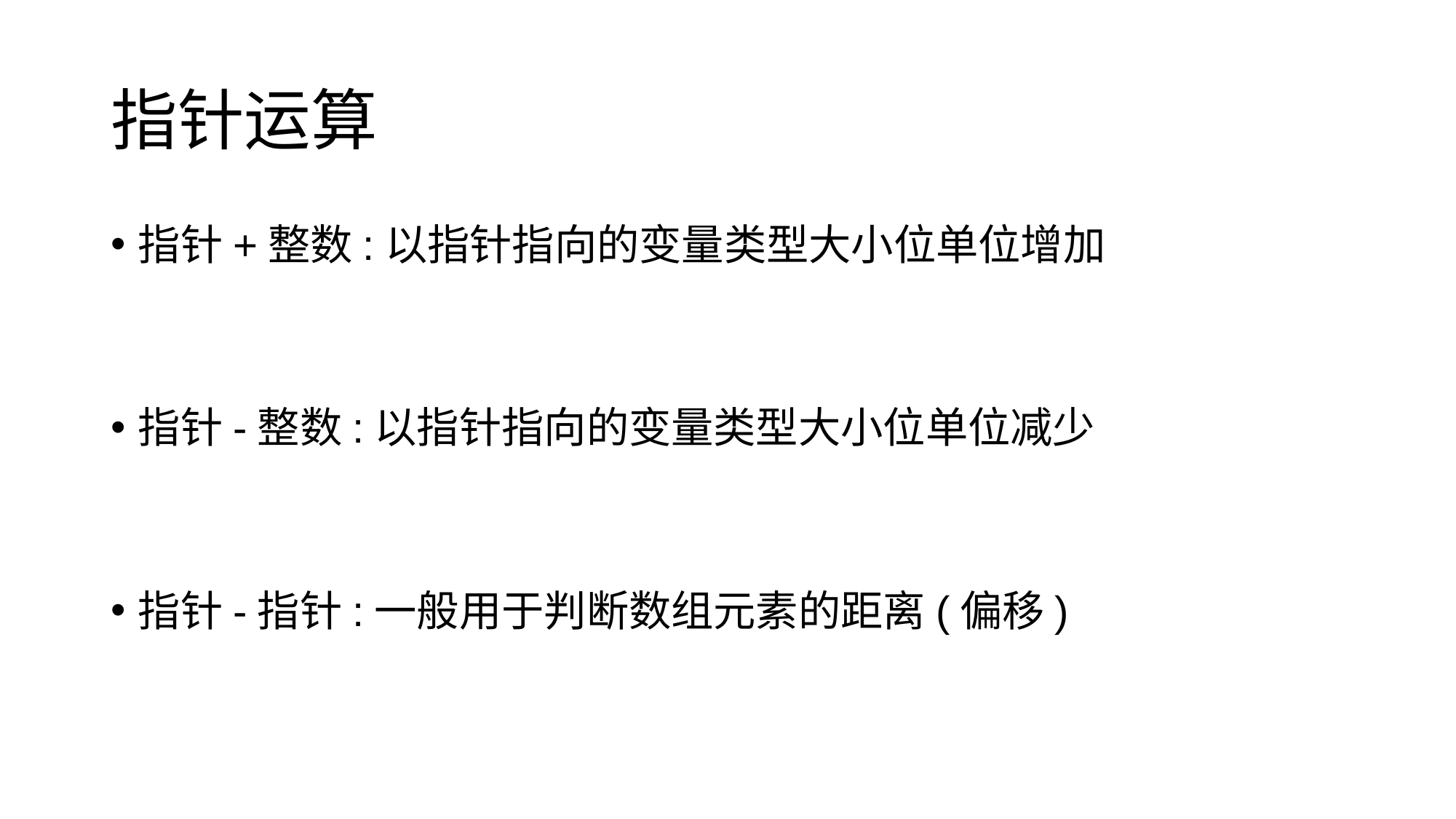

# 指针运算
指针+整数:以指针指向的变量类型大小位单位增加

指针-整数:以指针指向的变量类型大小位单位减少

指针-指针:一般用于判断数组元素的距离(偏移)